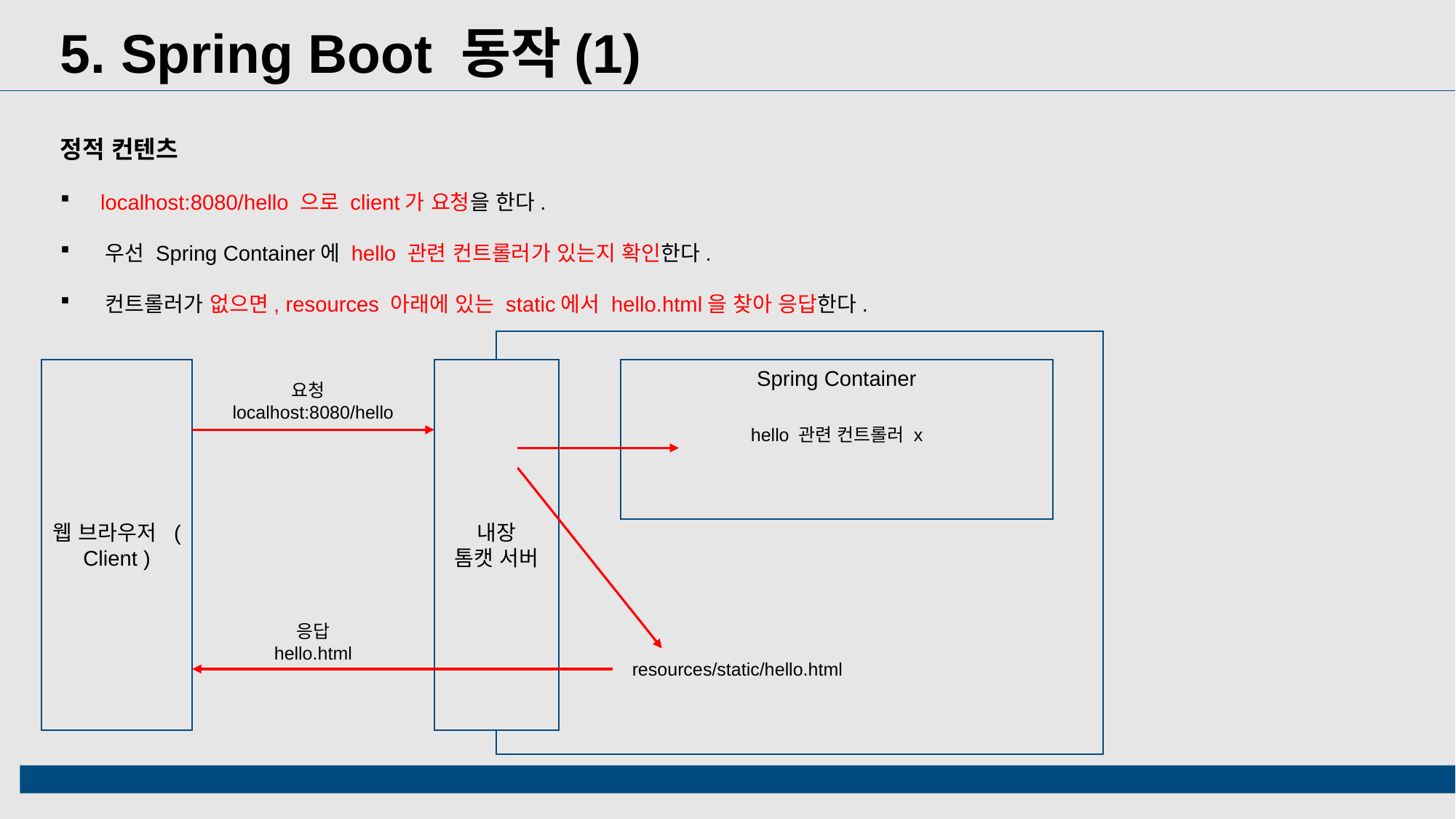

5. Spring Boot 동작(1)
정적 컨텐츠
 localhost:8080/hello 으로 client가 요청을 한다.
 우선 Spring Container에 hello 관련 컨트롤러가 있는지 확인한다.
 컨트롤러가 없으면, resources 아래에 있는 static에서 hello.html을 찾아 응답한다.

웹 브라우저  ( Client )
내장
톰캣 서버
Spring Container
요청
localhost:8080/hello
hello 관련 컨트롤러 x
응답
hello.html
resources/static/hello.html